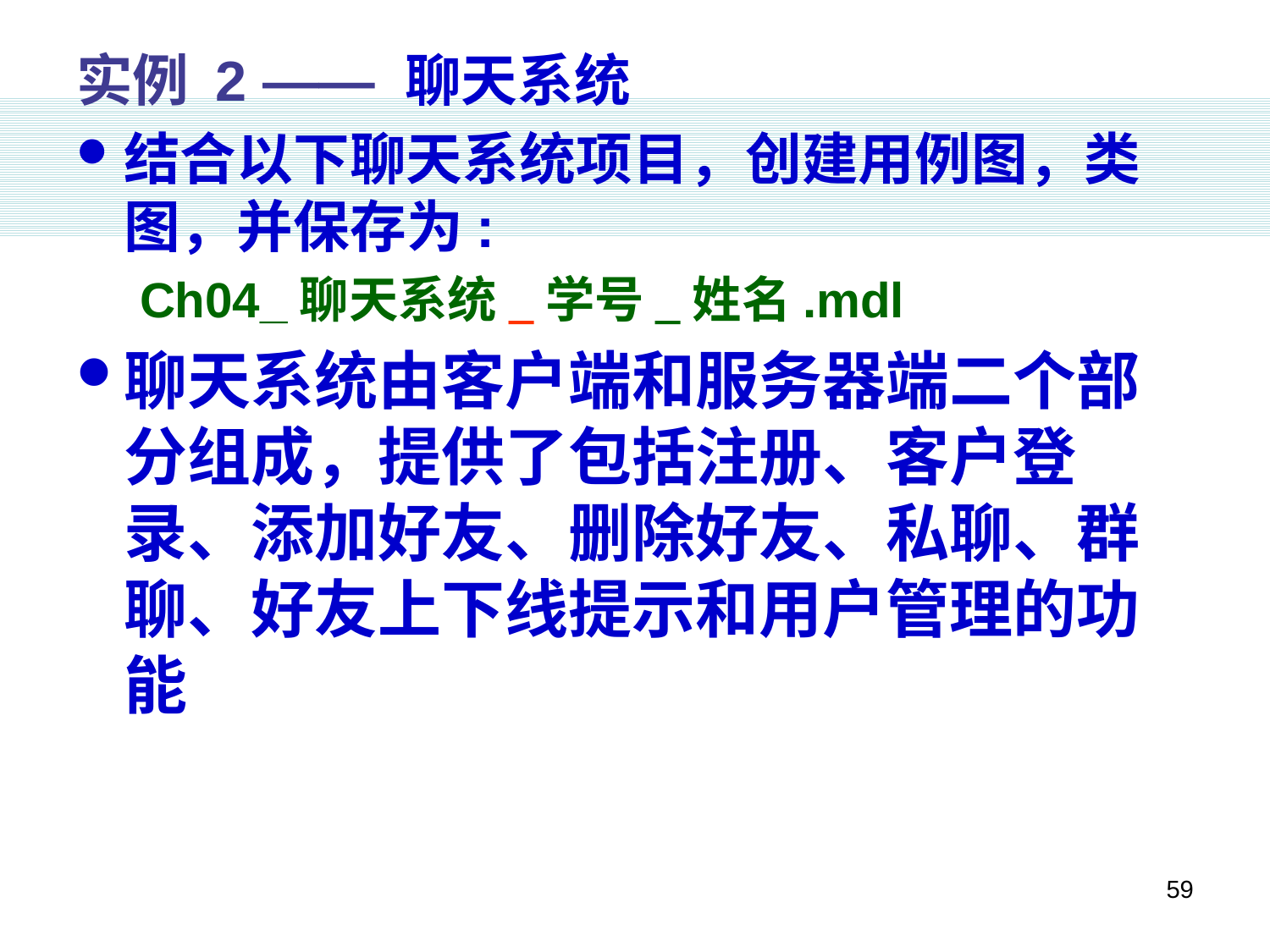

# 实例 2 —— 聊天系统
结合以下聊天系统项目，创建用例图，类图，并保存为:
Ch04_聊天系统_学号_姓名.mdl
聊天系统由客户端和服务器端二个部分组成，提供了包括注册、客户登录、添加好友、删除好友、私聊、群聊、好友上下线提示和用户管理的功能

59